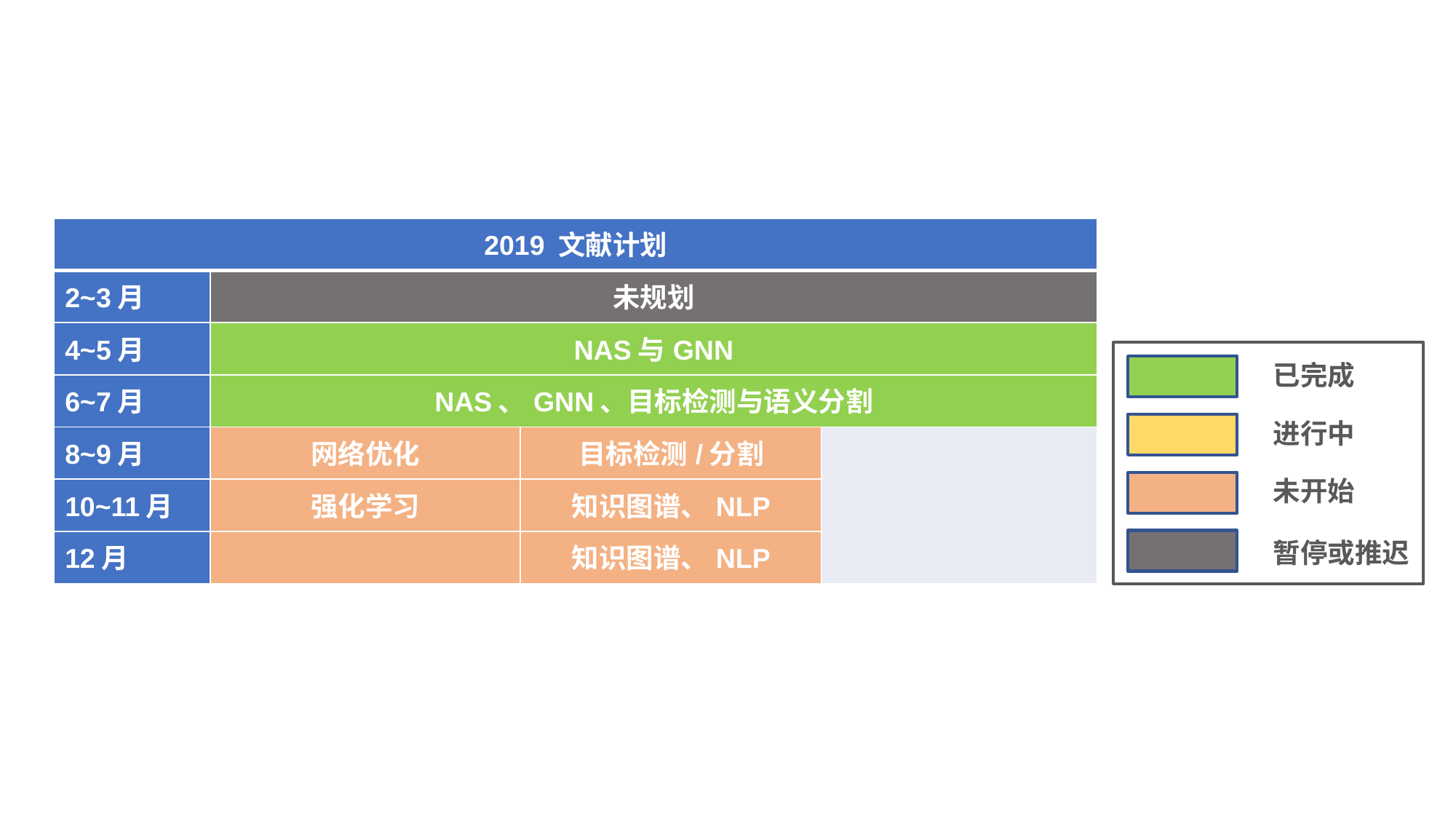

| 2019 文献计划 |  |  |  |
| --- | --- | --- | --- |
| 2~3月 | 未规划 |  |  |
| 4~5月 | NAS与GNN |  |  |
| 6~7月 | NAS、GNN、目标检测与语义分割 |  |  |
| 8~9月 | 网络优化 | 目标检测/分割 |  |
| 10~11月 | 强化学习 | 知识图谱、NLP |  |
| 12月 |  | 知识图谱、NLP |  |

已完成

进行中

未开始

暂停或推迟